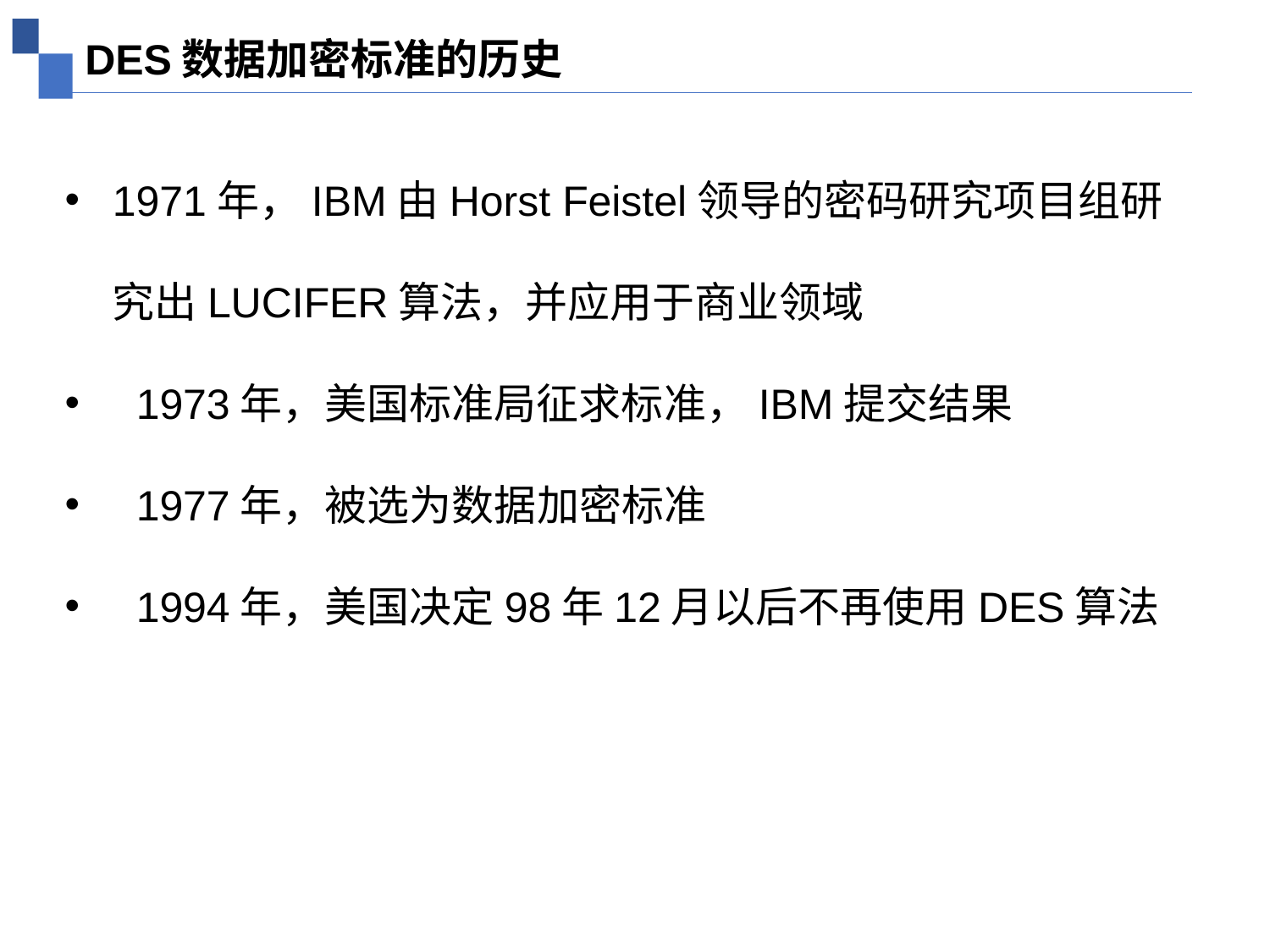

DES数据加密标准的历史
1971年，IBM由Horst Feistel领导的密码研究项目组研究出LUCIFER算法，并应用于商业领域
  1973年，美国标准局征求标准，IBM提交结果
  1977年，被选为数据加密标准
  1994年，美国决定98年12月以后不再使用DES算法

19